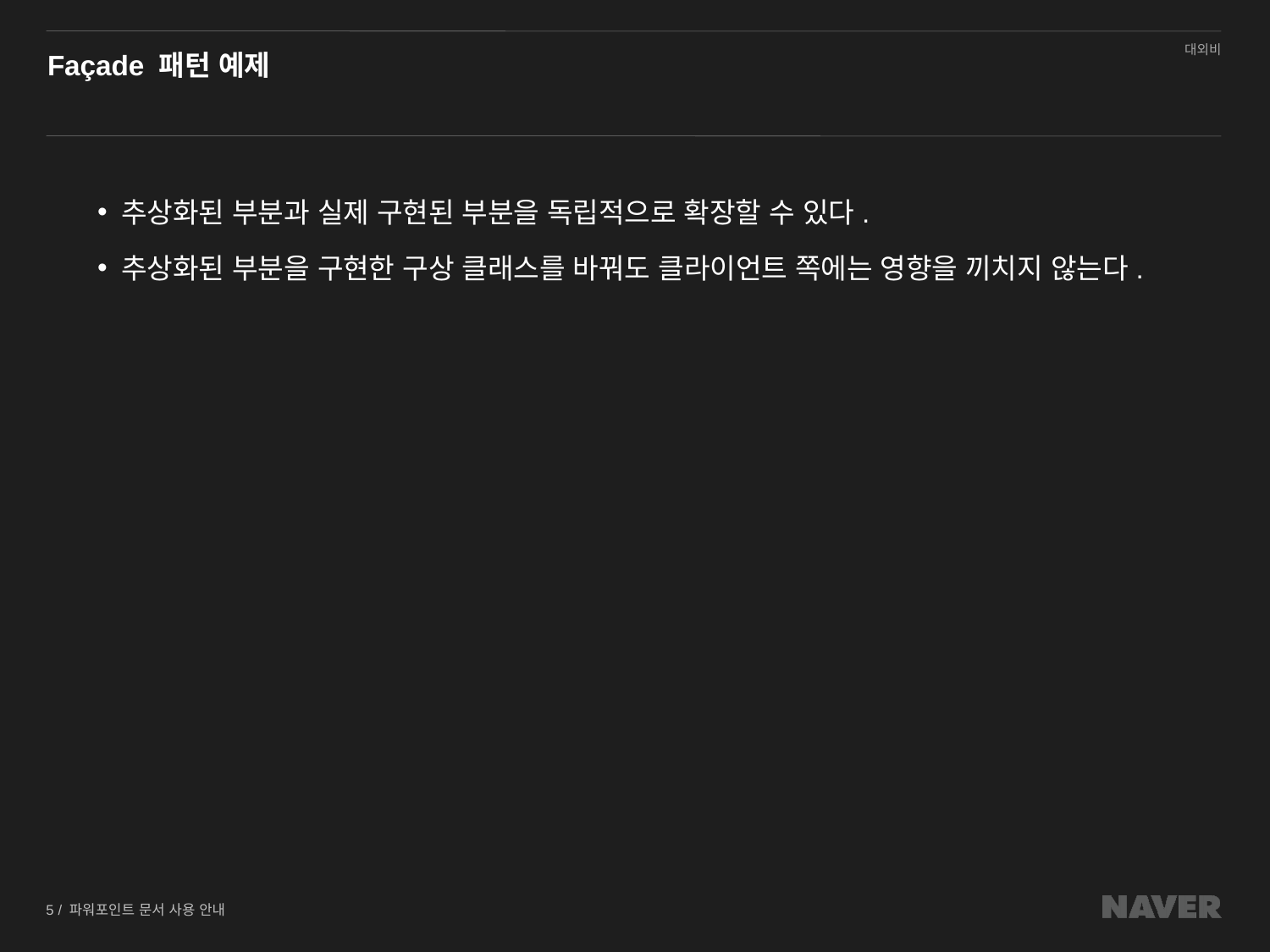

# Façade 패턴 예제
추상화된 부분과 실제 구현된 부분을 독립적으로 확장할 수 있다.
추상화된 부분을 구현한 구상 클래스를 바꿔도 클라이언트 쪽에는 영향을 끼치지 않는다.